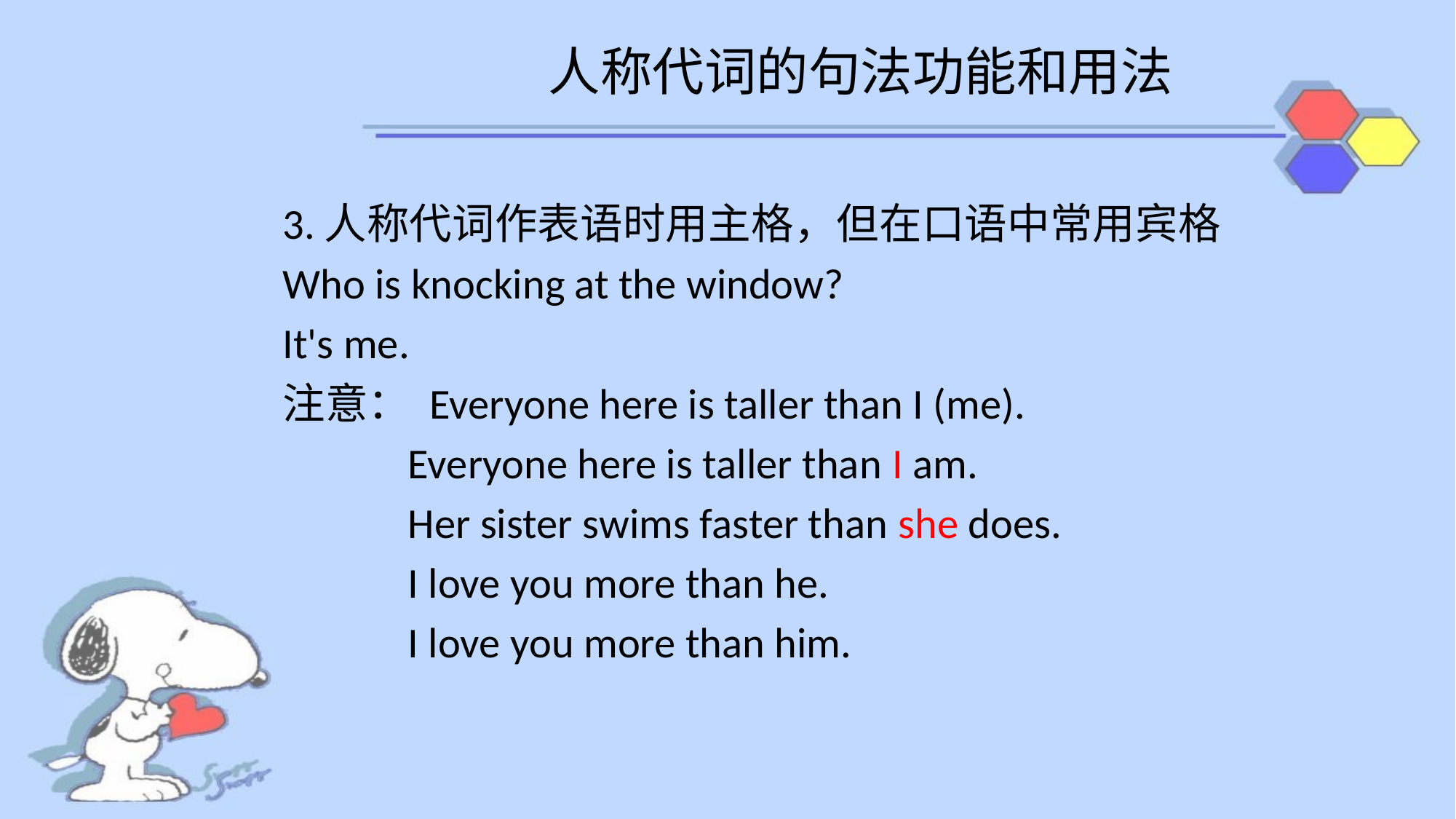

# 人称代词的句法功能和用法
3.人称代词作表语时用主格，但在口语中常用宾格
Who is knocking at the window?
It's me.
注意： Everyone here is taller than I (me).
             Everyone here is taller than I am.
             Her sister swims faster than she does.
             I love you more than he.
             I love you more than him.